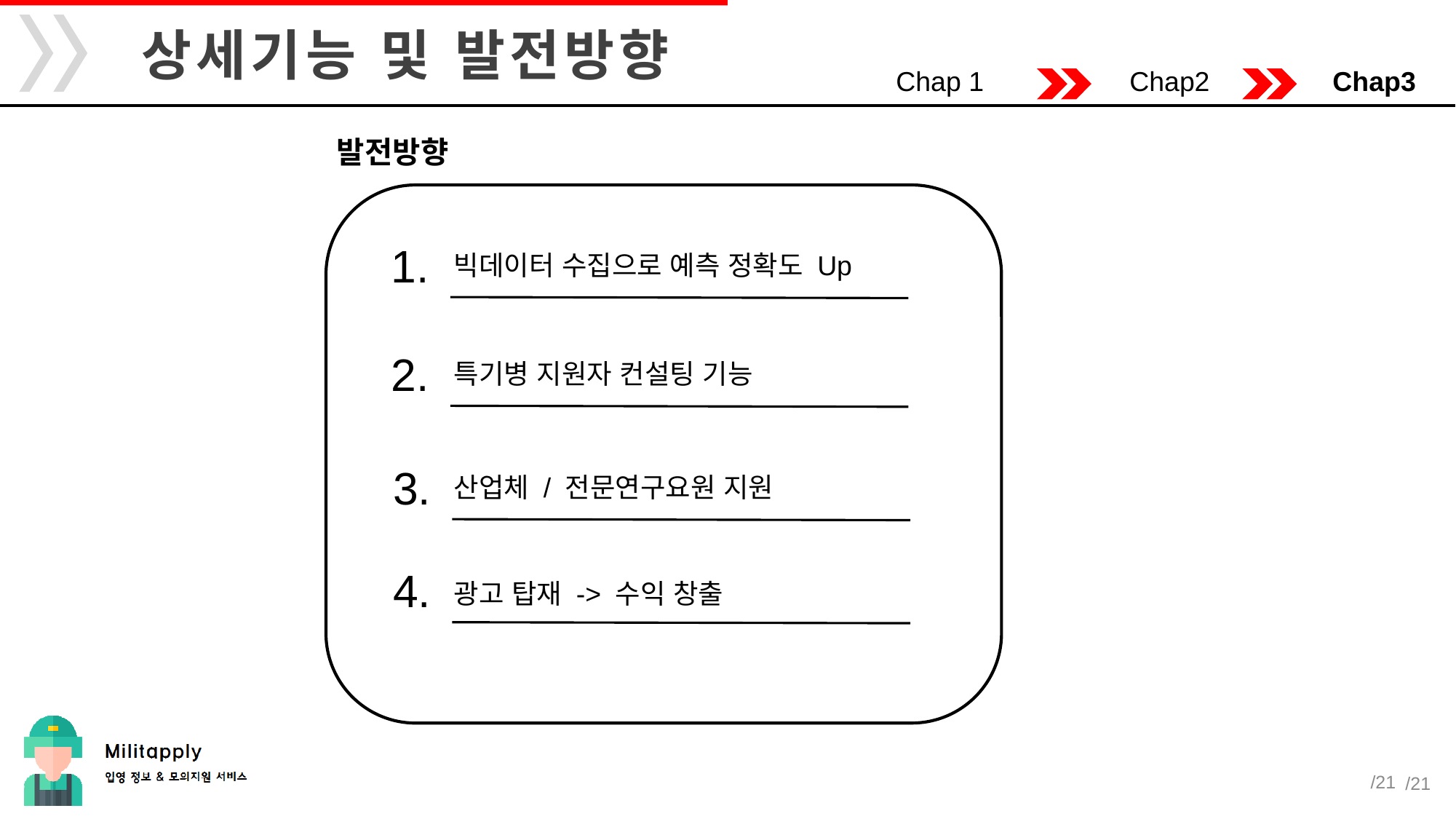

상세기능 및 발전방향
Chap 1		  Chap2		Chap3
발전방향

1.
빅데이터 수집으로 예측 정확도 Up
2.
특기병 지원자 컨설팅 기능
3.
산업체 / 전문연구요원 지원
4.
광고 탑재 -> 수익 창출
/21
20